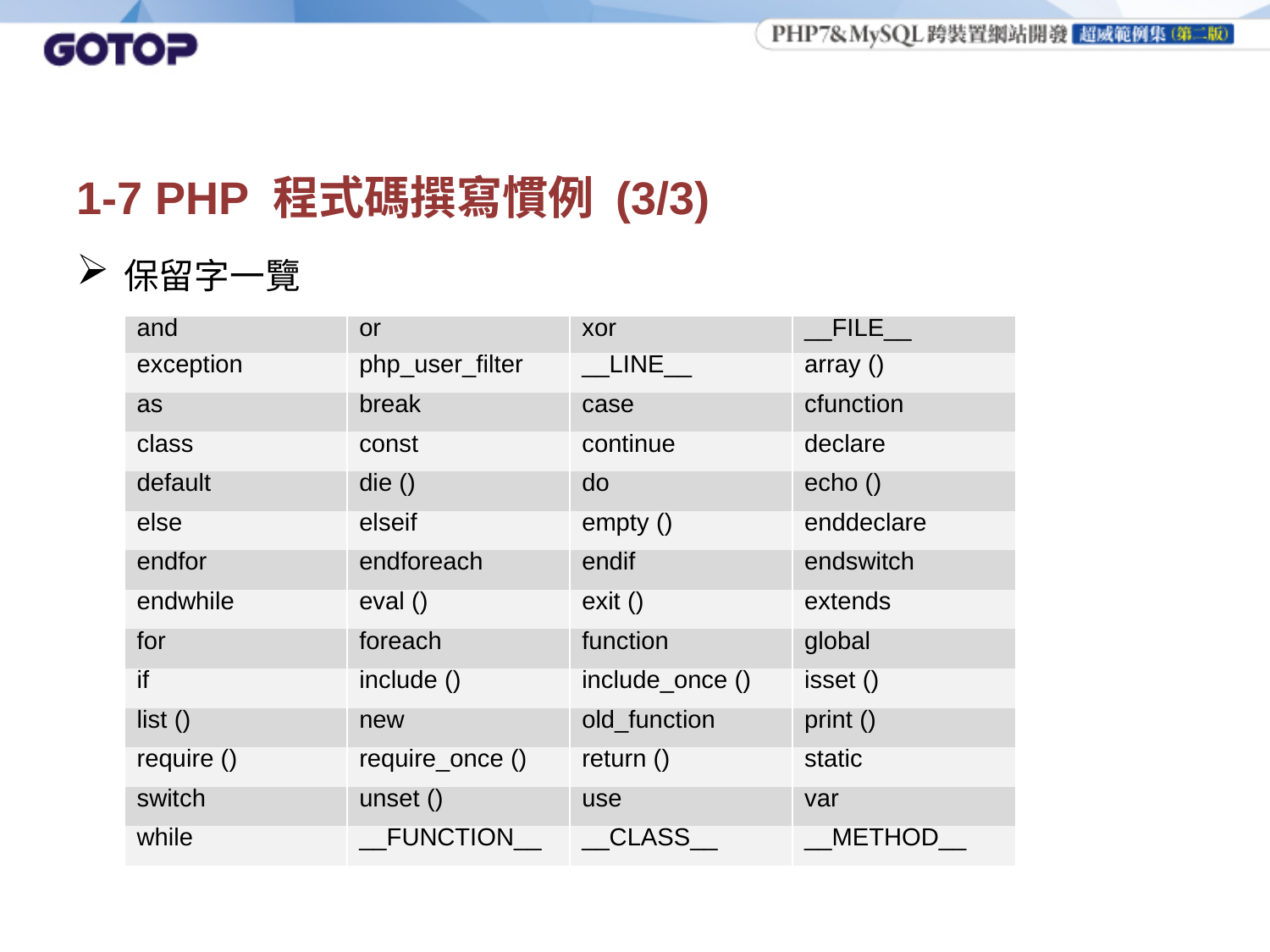

# 1-7 PHP 程式碼撰寫慣例 (3/3)
保留字一覽

| and | or | xor | \_\_FILE\_\_ |
| --- | --- | --- | --- |
| exception | php\_user\_filter | \_\_LINE\_\_ | array () |
| as | break | case | cfunction |
| class | const | continue | declare |
| default | die () | do | echo () |
| else | elseif | empty () | enddeclare |
| endfor | endforeach | endif | endswitch |
| endwhile | eval () | exit () | extends |
| for | foreach | function | global |
| if | include () | include\_once () | isset () |
| list () | new | old\_function | print () |
| require () | require\_once () | return () | static |
| switch | unset () | use | var |
| while | \_\_FUNCTION\_\_ | \_\_CLASS\_\_ | \_\_METHOD\_\_ |